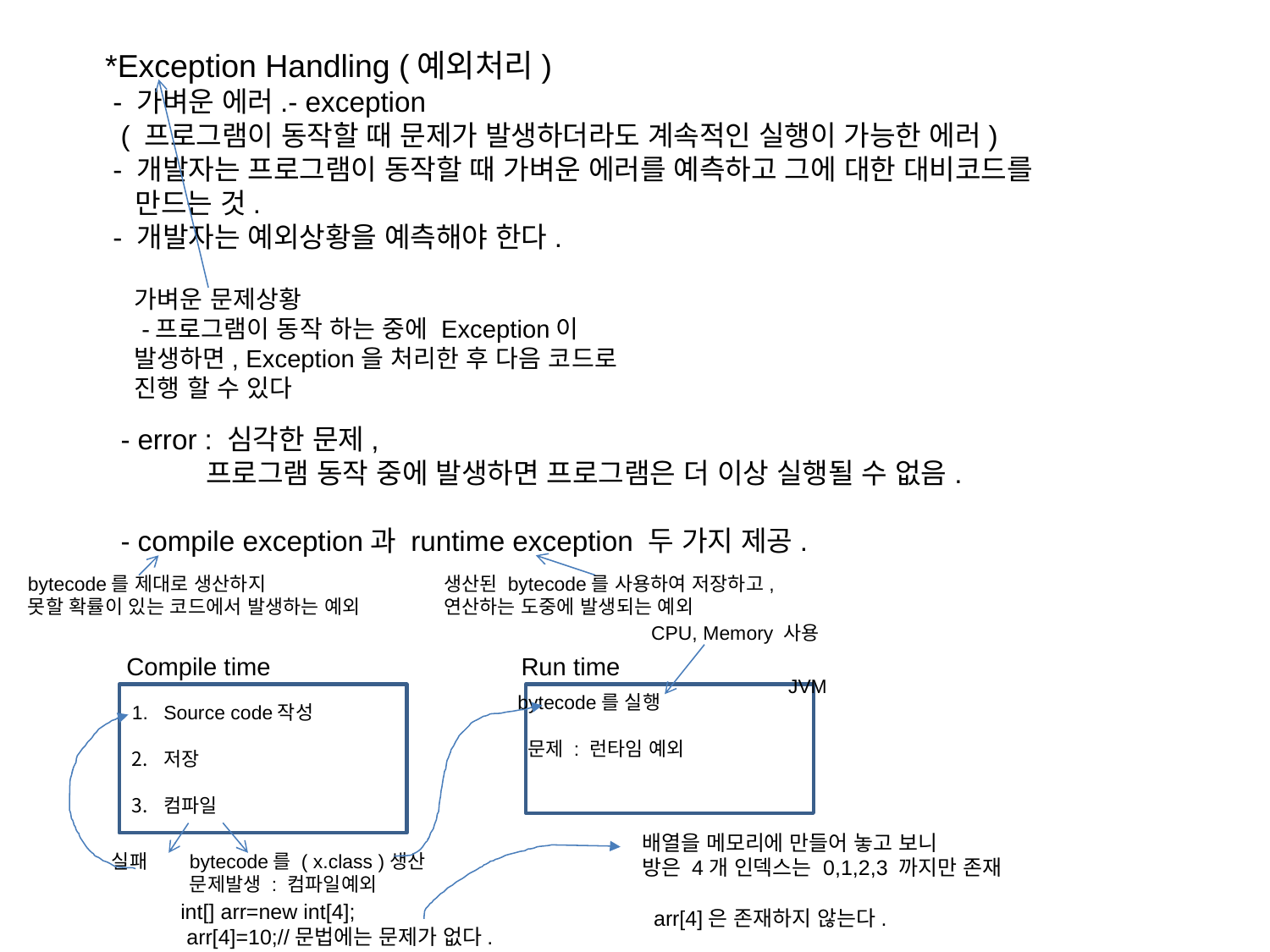

*Exception Handling (예외처리)
 - 가벼운 에러.- exception
  ( 프로그램이 동작할 때 문제가 발생하더라도 계속적인 실행이 가능한 에러)
 - 개발자는 프로그램이 동작할 때 가벼운 에러를 예측하고 그에 대한 대비코드를
   만드는 것.
 - 개발자는 예외상황을 예측해야 한다.

  - error : 심각한 문제,
            프로그램 동작 중에 발생하면 프로그램은 더 이상 실행될 수 없음.

  - compile exception과 runtime exception 두 가지 제공.

가벼운 문제상황
 -프로그램이 동작 하는 중에 Exception이
발생하면, Exception을 처리한 후 다음 코드로
진행 할 수 있다
bytecode를 제대로 생산하지
못할 확률이 있는 코드에서 발생하는 예외
생산된 bytecode를 사용하여 저장하고,
연산하는 도중에 발생되는 예외
CPU, Memory 사용
Compile time
Run time
JVM
bytecode를 실행

 문제 : 런타임 예외

Source code작성

저장

컴파일

배열을 메모리에 만들어 놓고 보니
방은 4개 인덱스는 0,1,2,3 까지만 존재

  arr[4]은 존재하지 않는다.
실패
bytecode를 ( x.class )생산
문제발생 : 컴파일예외

int[] arr=new int[4];
 arr[4]=10;//문법에는 문제가 없다.